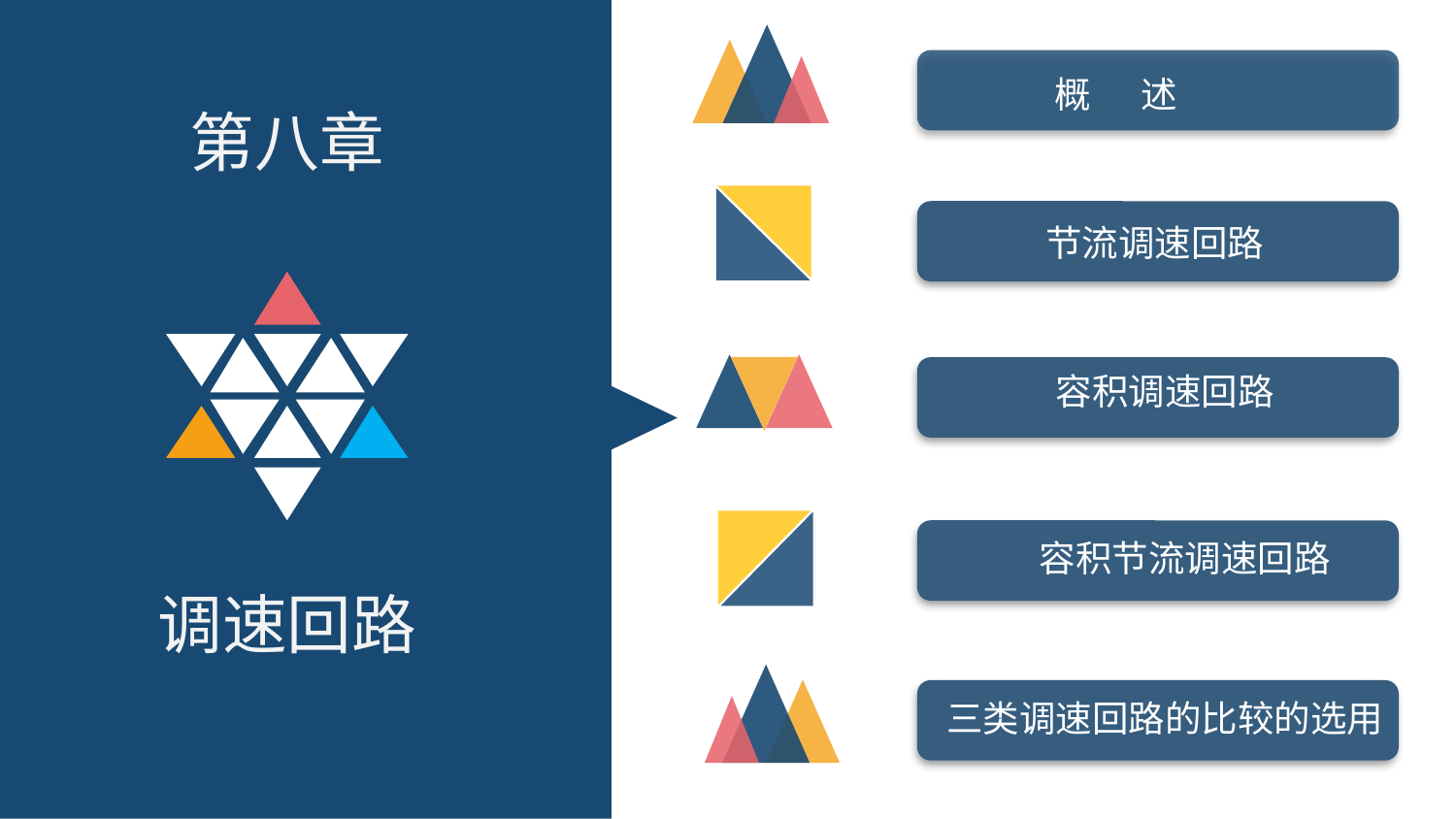

概      述
第八章
节流调速回路
容积调速回路
容积节流调速回路
调速回路
三类调速回路的比较的选用